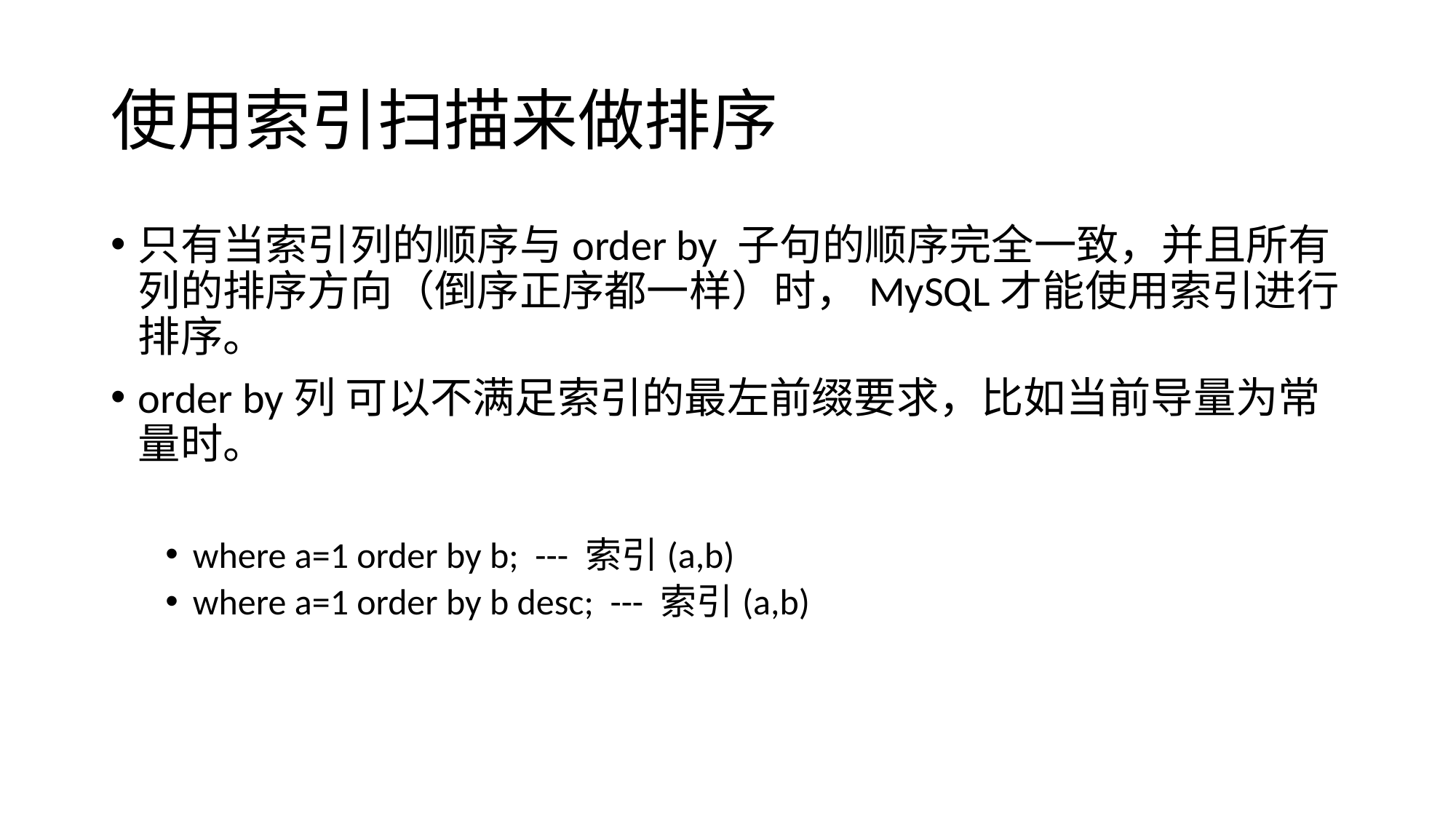

# 使用索引扫描来做排序
只有当索引列的顺序与order by 子句的顺序完全一致，并且所有列的排序方向（倒序正序都一样）时，MySQL才能使用索引进行排序。
order by列 可以不满足索引的最左前缀要求，比如当前导量为常量时。

where a=1 order by b;  --- 索引(a,b)
where a=1 order by b desc;  --- 索引(a,b)